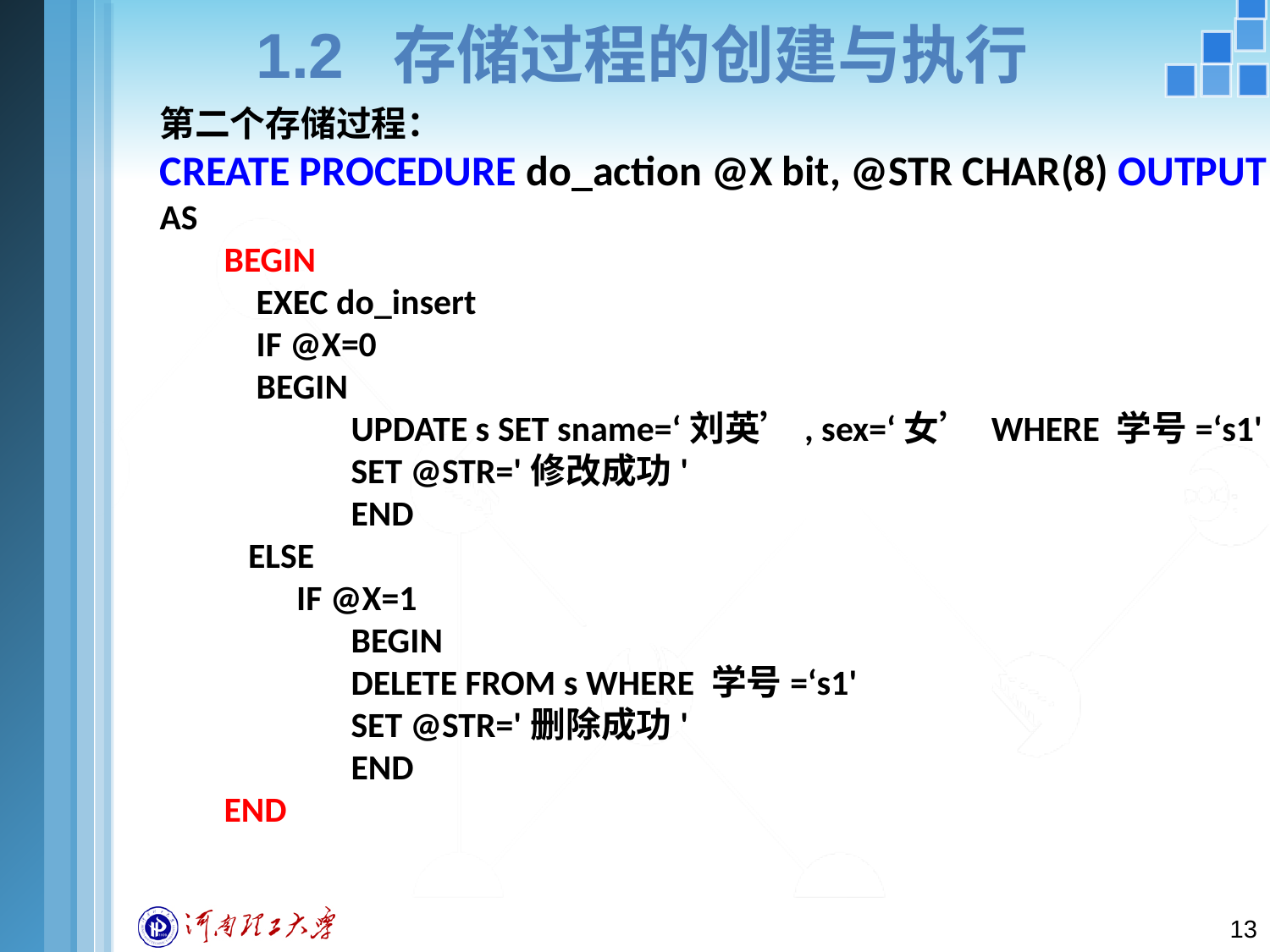

# 1.2  存储过程的创建与执行
第二个存储过程：
CREATE PROCEDURE do_action @X bit, @STR CHAR(8) OUTPUT
AS
	BEGIN
	    EXEC do_insert
	    IF @X=0
	    BEGIN
		UPDATE s SET sname=‘刘英’, sex=‘女’ WHERE 学号=‘s1'
		SET @STR='修改成功'
		END
	   ELSE
	         IF @X=1
		BEGIN
		DELETE FROM s WHERE 学号=‘s1'
		SET @STR='删除成功'
		END
	END